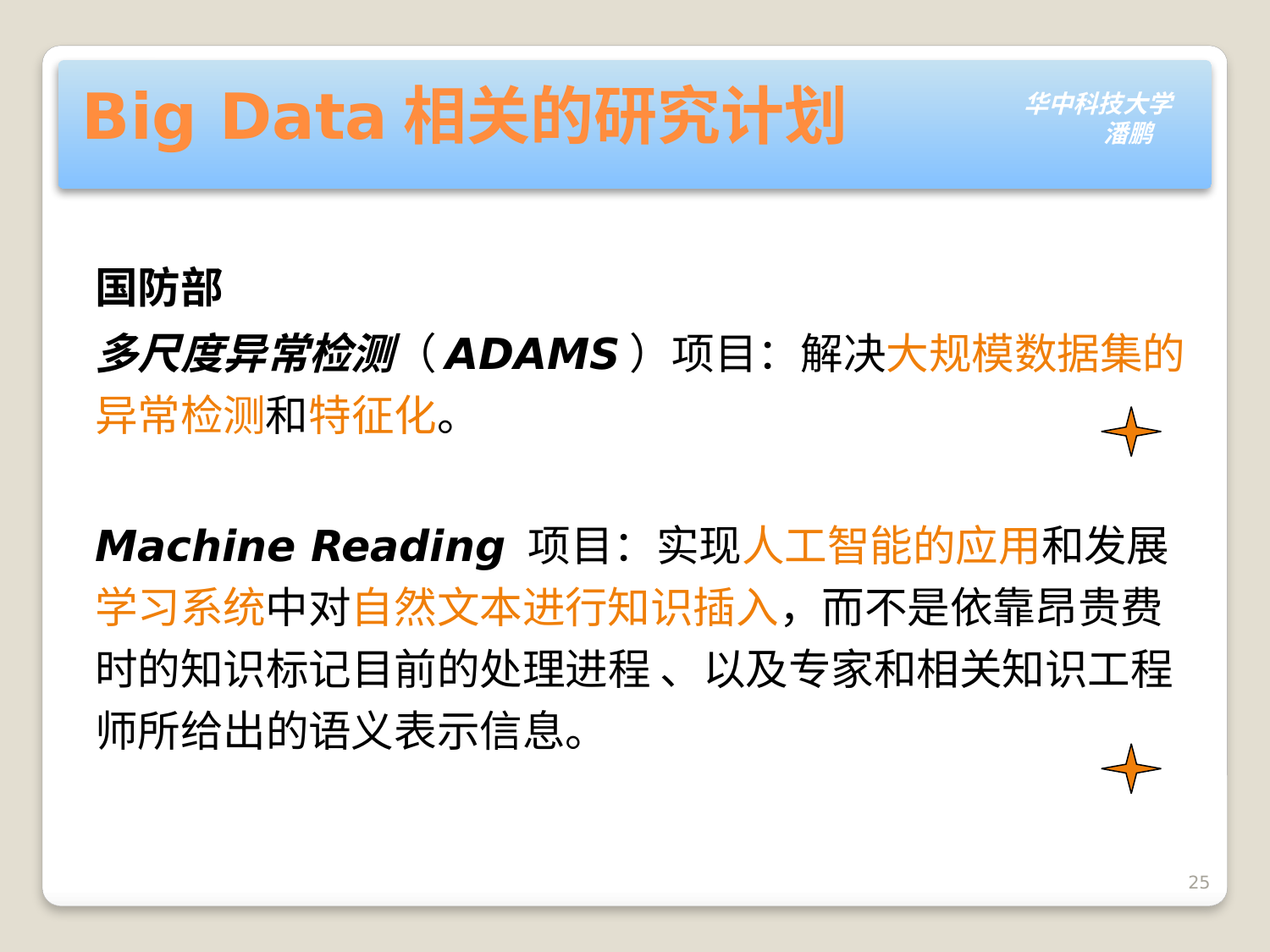

# Big Data相关的研究计划
国防部
多尺度异常检测（ADAMS）项目：解决大规模数据集的异常检测和特征化。

Machine Reading 项目：实现人工智能的应用和发展学习系统中对自然文本进行知识插入，而不是依靠昂贵费时的知识标记目前的处理进程 、以及专家和相关知识工程师所给出的语义表示信息。

25